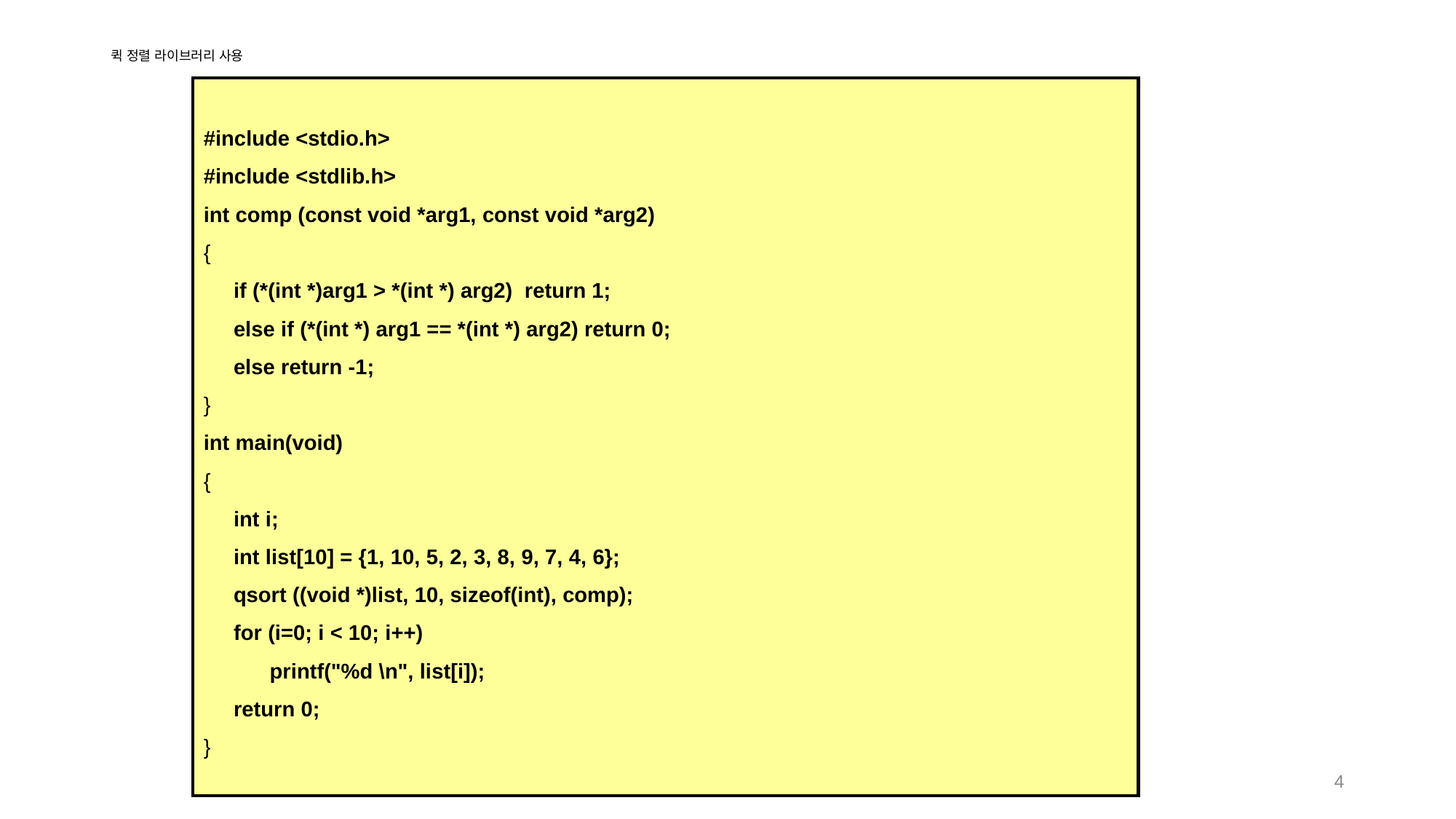

# 퀵 정렬 라이브러리 사용

#include <stdio.h>
#include <stdlib.h>
int comp (const void *arg1, const void *arg2)
{
     if (*(int *)arg1 > *(int *) arg2)  return 1;
     else if (*(int *) arg1 == *(int *) arg2) return 0;
     else return -1;
}
int main(void)
{
     int i;
     int list[10] = {1, 10, 5, 2, 3, 8, 9, 7, 4, 6};
     qsort ((void *)list, 10, sizeof(int), comp);
     for (i=0; i < 10; i++)
           printf("%d \n", list[i]);
     return 0;
}

4